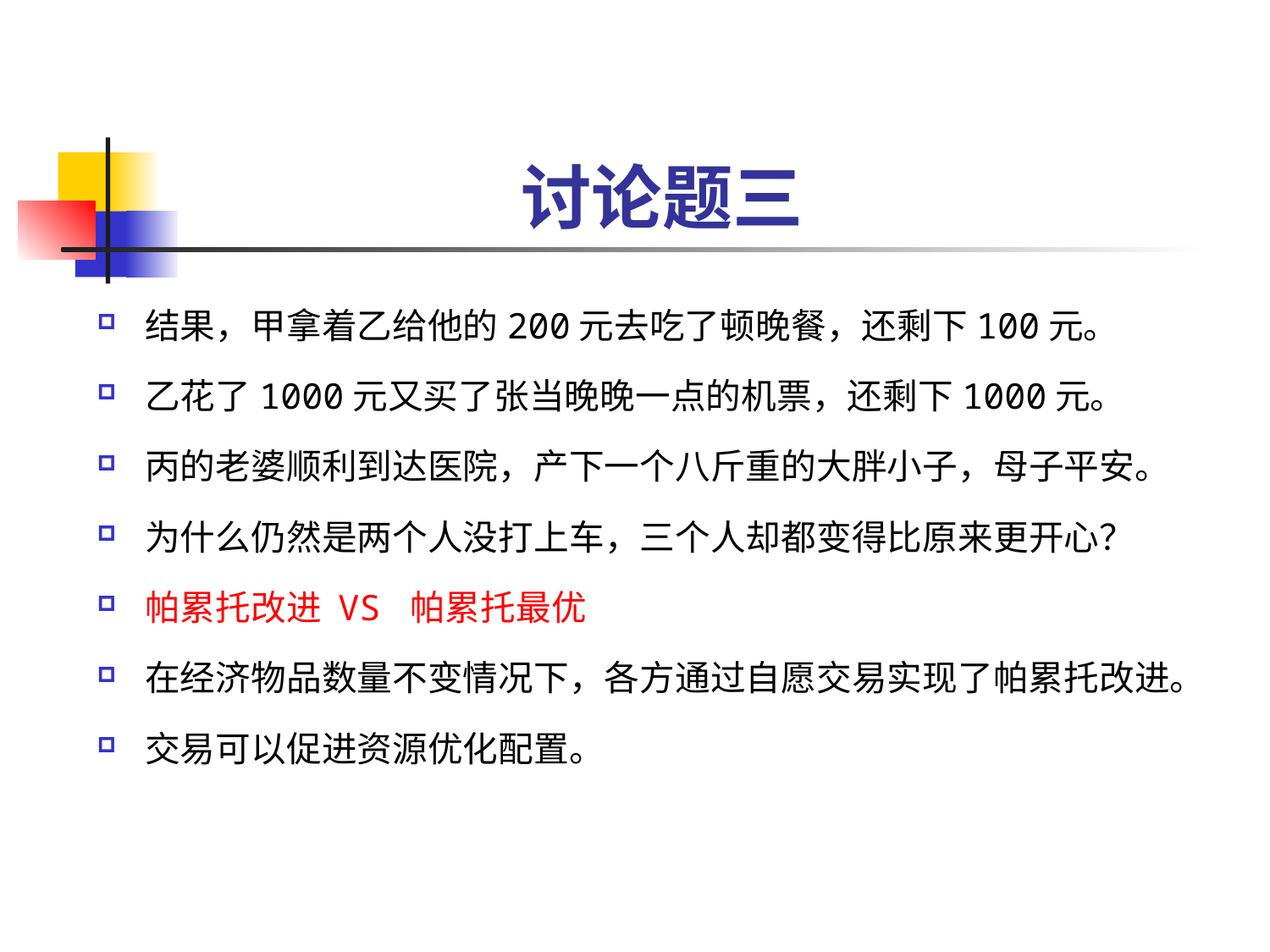

# 讨论题三
结果，甲拿着乙给他的200元去吃了顿晚餐，还剩下100元。
乙花了1000元又买了张当晚晚一点的机票，还剩下1000元。
丙的老婆顺利到达医院，产下一个八斤重的大胖小子，母子平安。
为什么仍然是两个人没打上车，三个人却都变得比原来更开心？
帕累托改进 VS 帕累托最优
在经济物品数量不变情况下，各方通过自愿交易实现了帕累托改进。
交易可以促进资源优化配置。